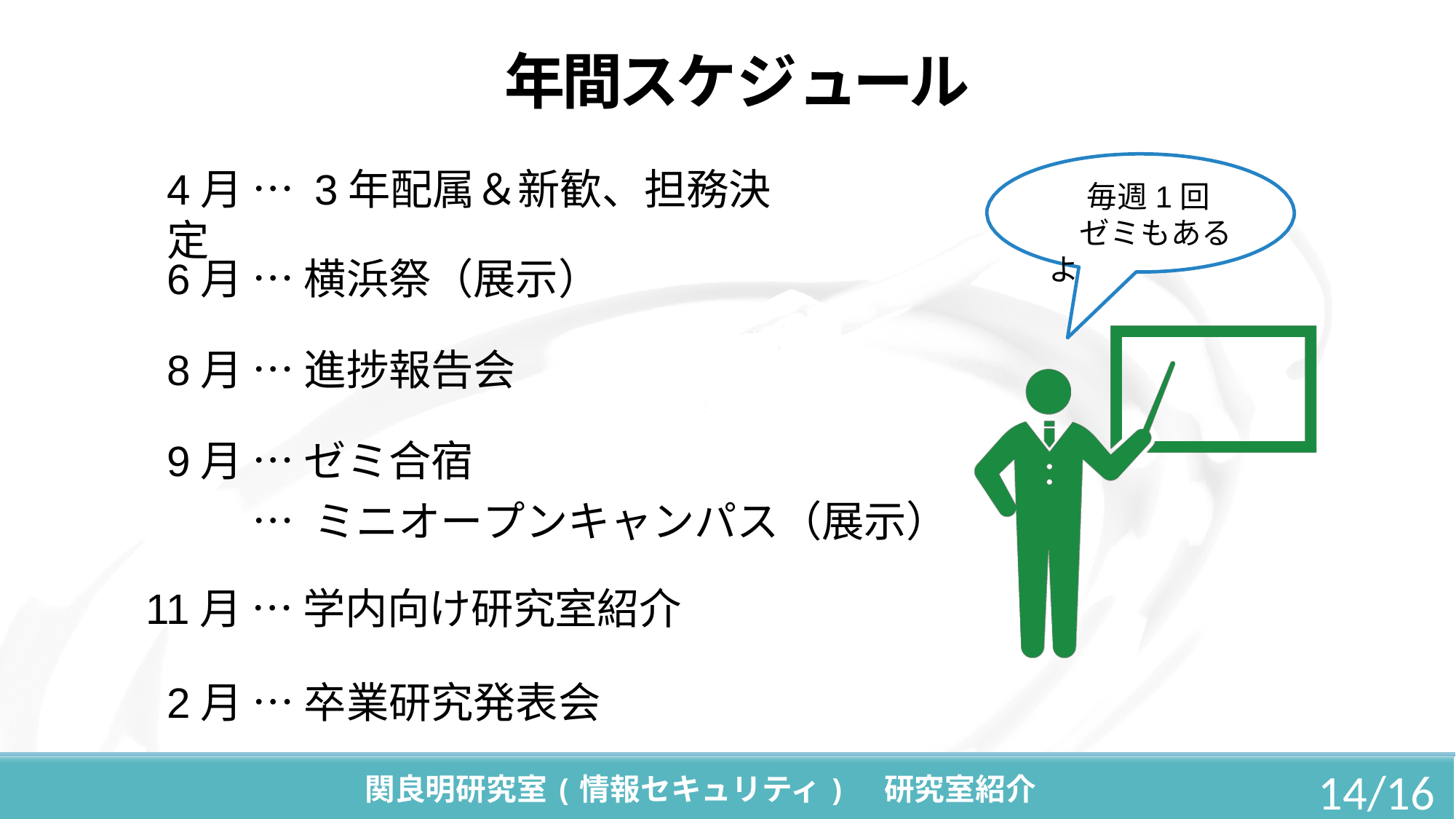

# 年間スケジュール

4月 … 3年配属＆新歓、担務決定
毎週1回 　ゼミもあるよ
6月 … 横浜祭（展示）

8月 … 進捗報告会

9月 … ゼミ合宿
… ミニオープンキャンパス（展示）
11月 … 学内向け研究室紹介

2月 … 卒業研究発表会